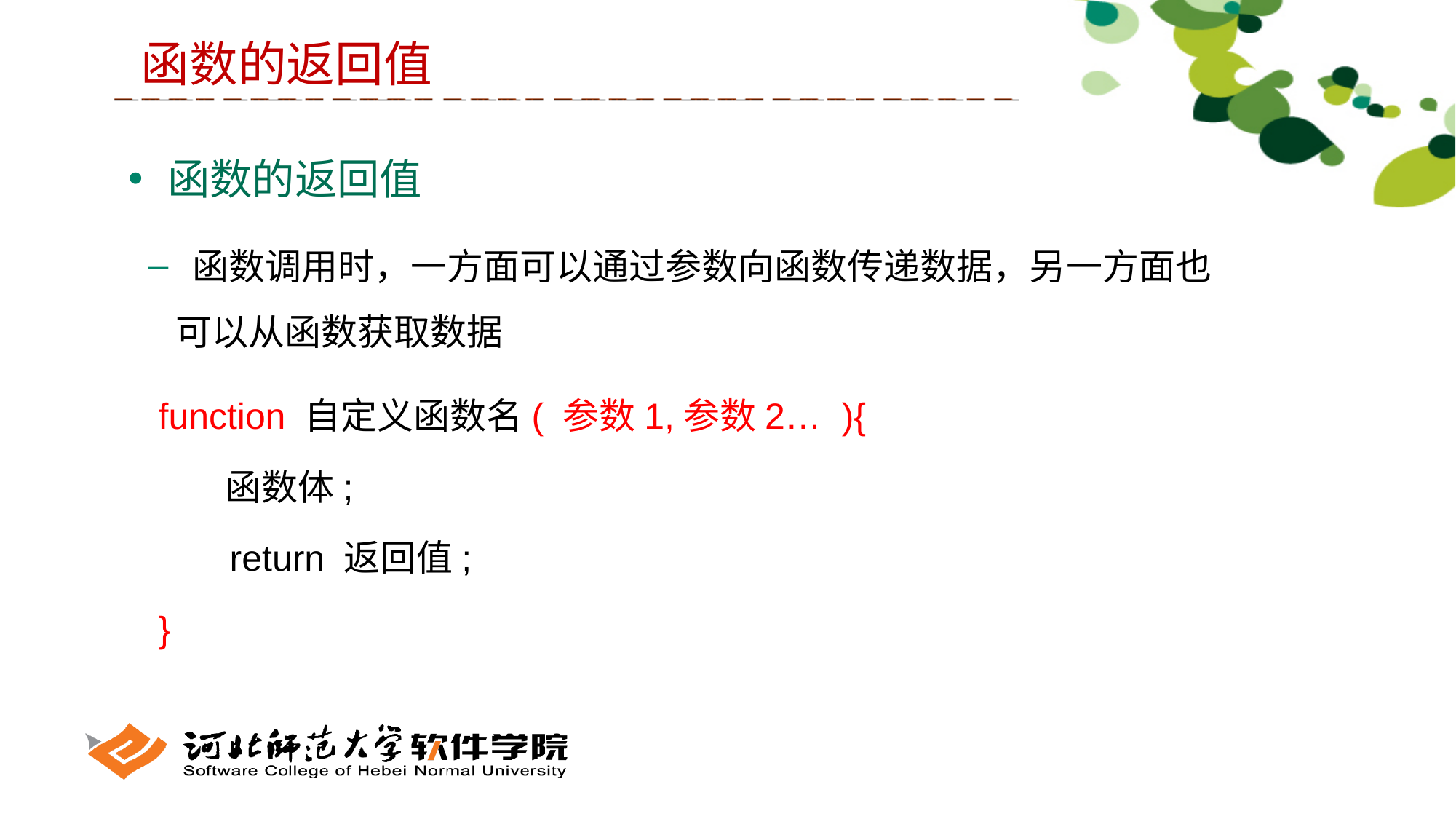

函数的返回值

 函数的返回值
 函数调用时，一方面可以通过参数向函数传递数据，另一方面也可以从函数获取数据
 function 自定义函数名( 参数1,参数2…  ){
	     函数体;
        return 返回值;
 }